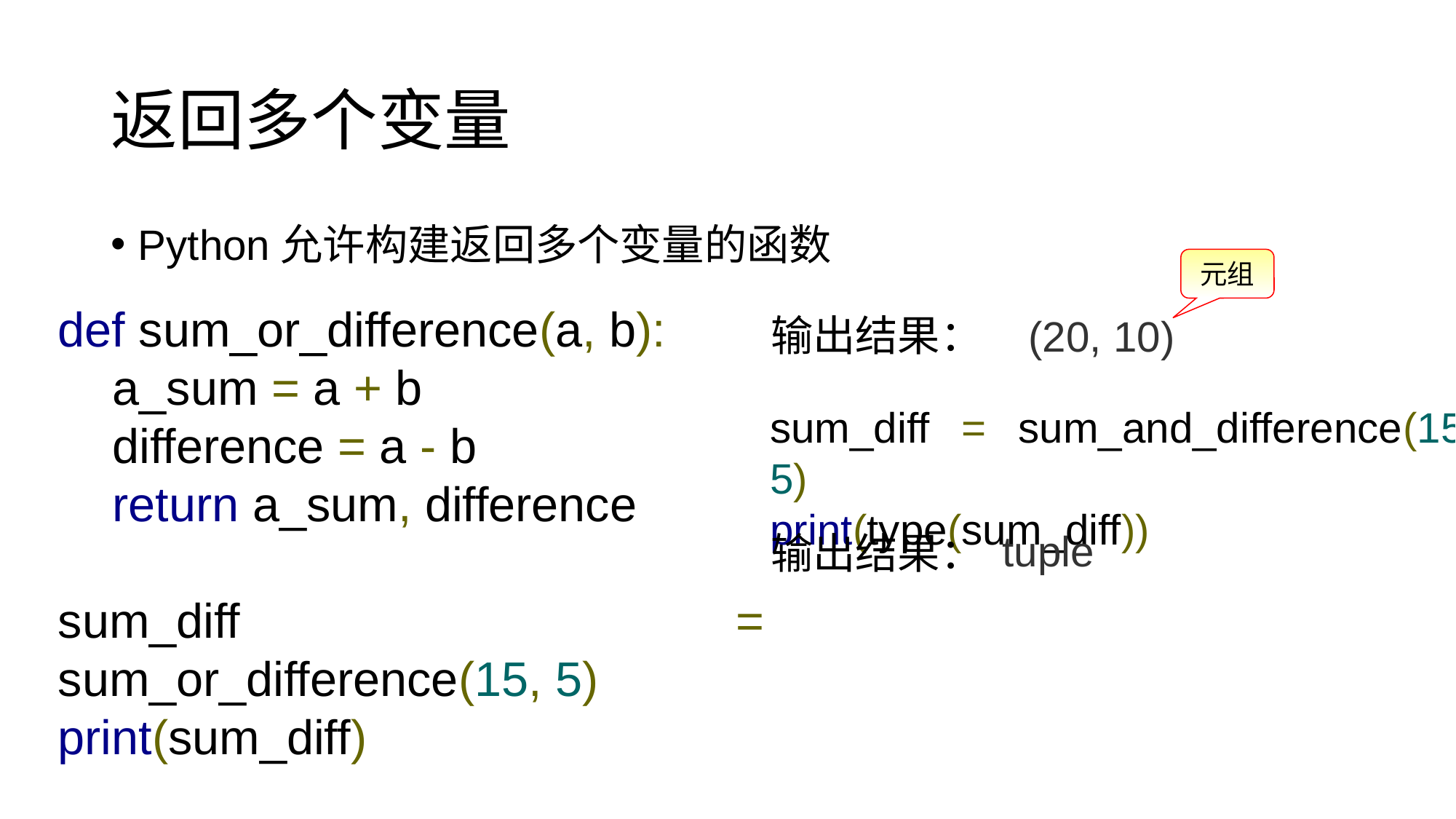

# 返回多个变量
Python允许构建返回多个变量的函数
元组
def sum_or_difference(a, b):
a_sum = a + b
difference = a - b
return a_sum, difference

sum_diff = sum_or_difference(15, 5)
print(sum_diff)
(20, 10)
输出结果：
sum_diff = sum_and_difference(15, 5)
print(type(sum_diff))
tuple
输出结果：